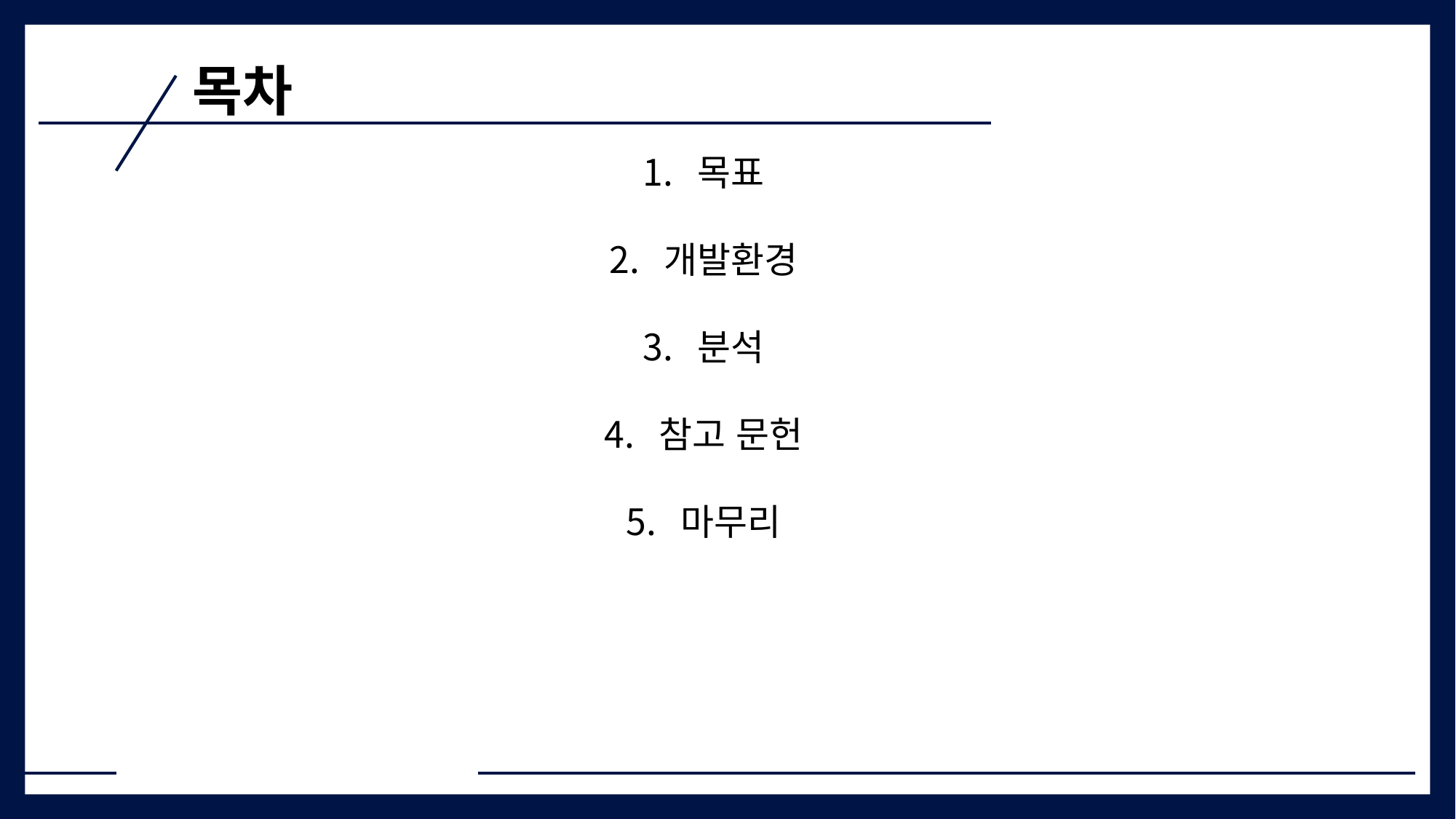

목차
목표

개발환경

분석

참고 문헌

마무리